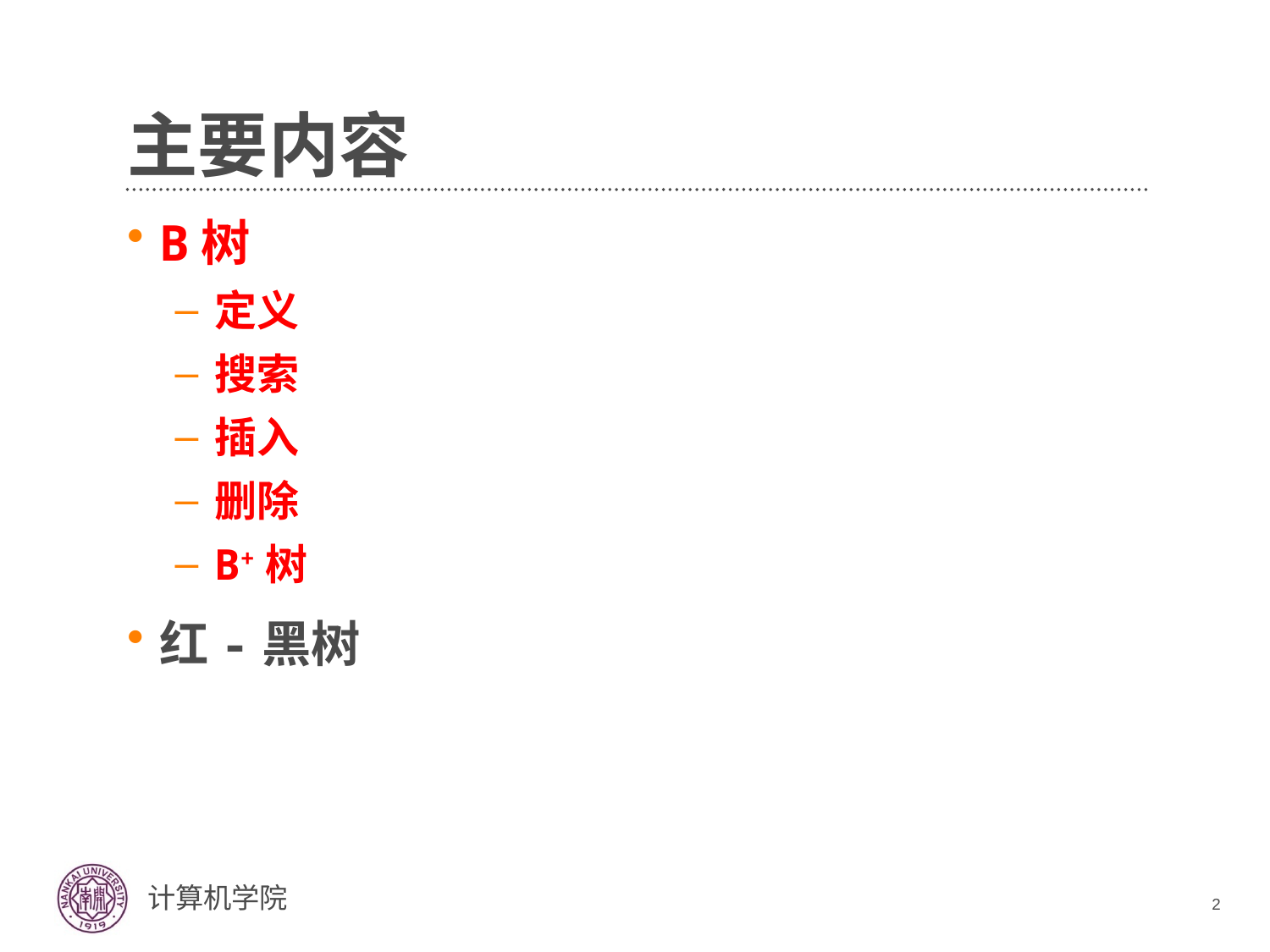

# 主要内容
B树
定义
搜索
插入
删除
B+树
红-黑树

2